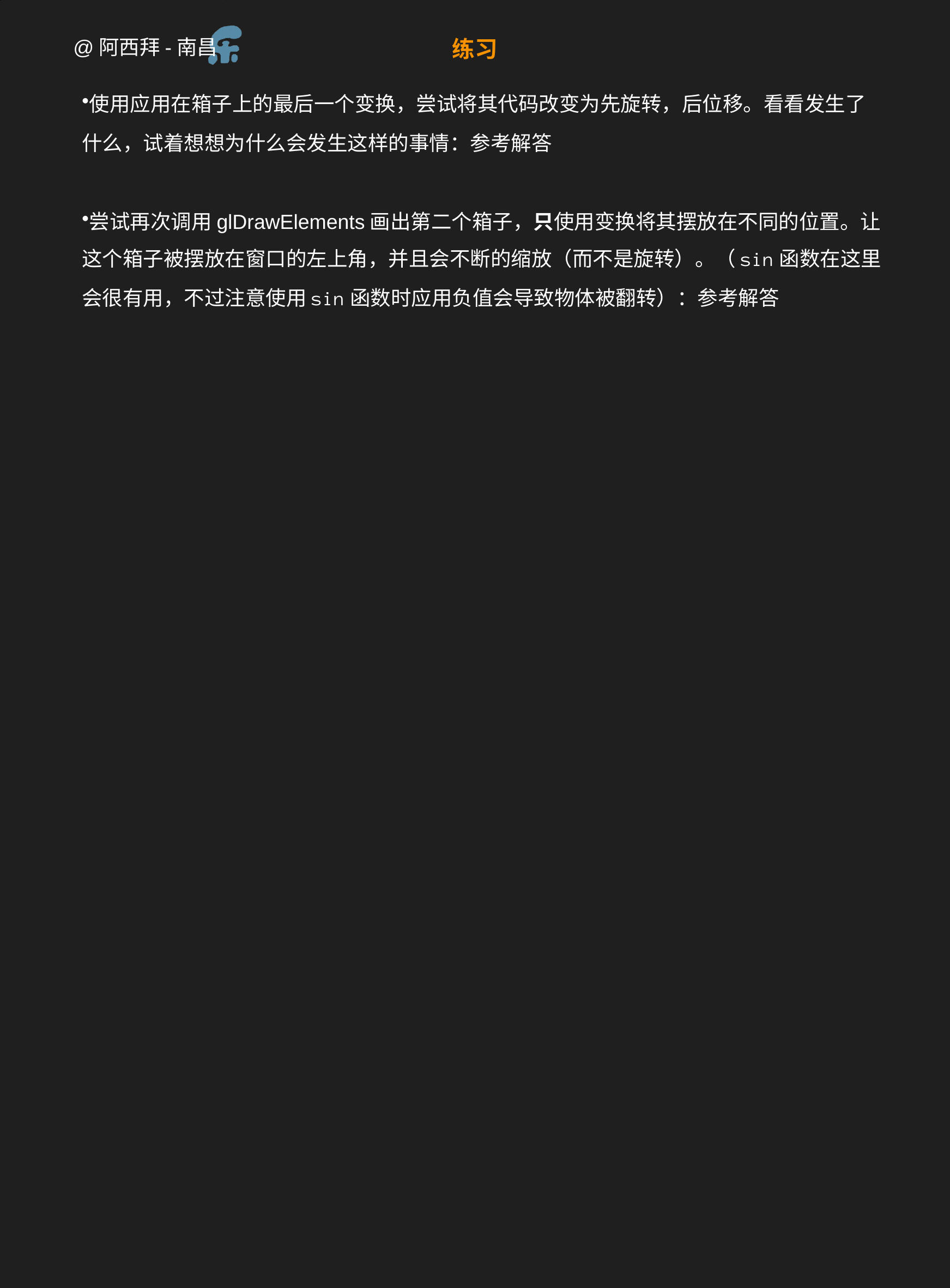

练习
使用应用在箱子上的最后一个变换，尝试将其代码改变为先旋转，后位移。看看发生了什么，试着想想为什么会发生这样的事情：参考解答

尝试再次调用glDrawElements画出第二个箱子，只使用变换将其摆放在不同的位置。让这个箱子被摆放在窗口的左上角，并且会不断的缩放（而不是旋转）。（sin函数在这里会很有用，不过注意使用sin函数时应用负值会导致物体被翻转）：参考解答